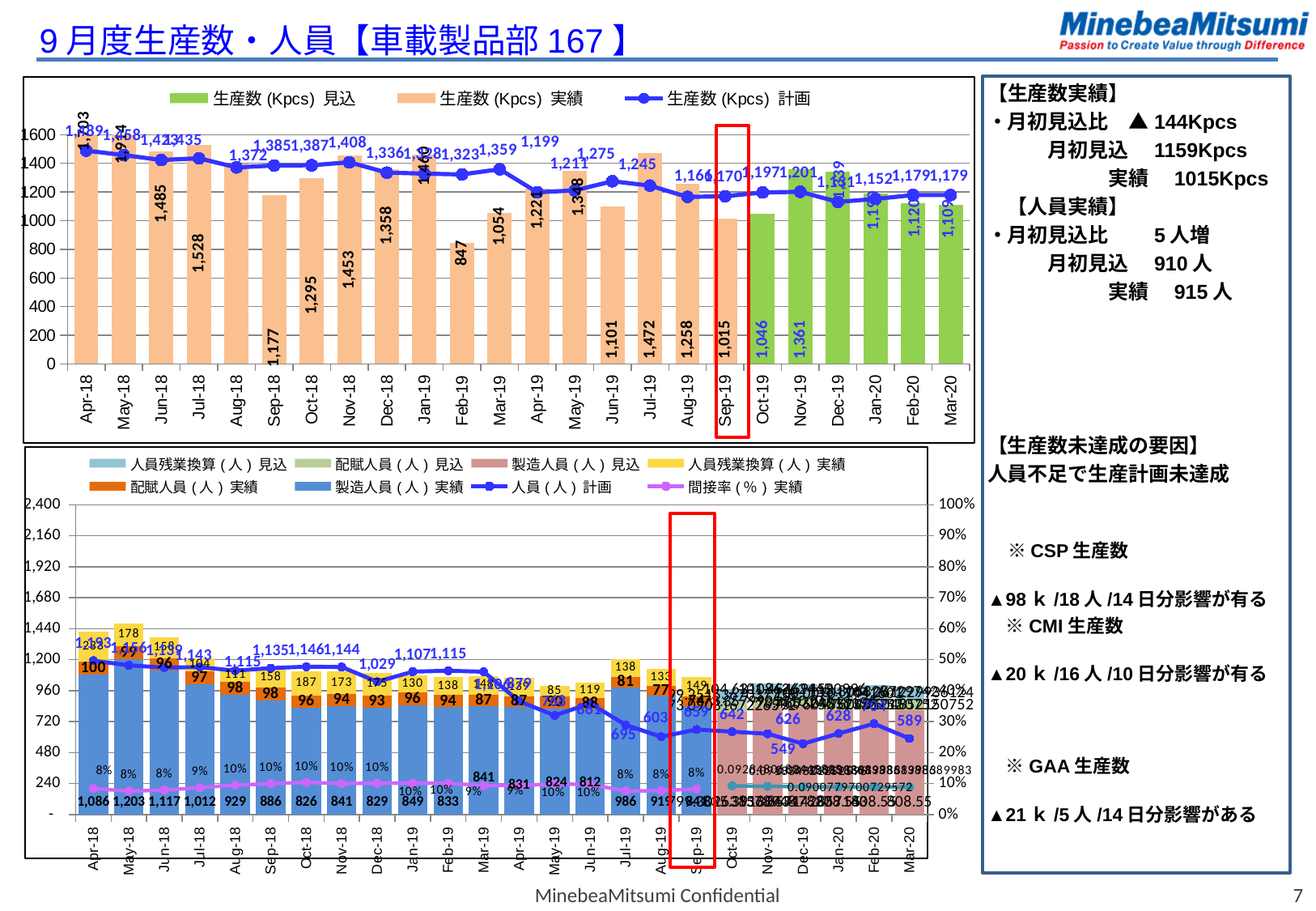

9月度生産数・人員【車載製品部167】

### Chart

| Category | 生産数(Kpcs) 見込 | 生産数(Kpcs) 実績 | 生産数(Kpcs) 計画 |
|---|---|---|---|
| 43191 | None | 1702.6109999999999 | 1488.987 |
| 43221 | None | 1914.345 | 1458.047 |
| 43252 | None | 1485.492 | 1423.3319999999999 |
| 43282 | None | 1528.004 | 1435.3819999999998 |
| 43313 | None | 1397.5919999999999 | 1371.762 |
| 43344 | None | 1177.0739999999998 | 1385.067 |
| 43374 | None | 1294.712 | 1386.786 |
| 43405 | None | 1452.667 | 1407.726 |
| 43435 | None | 1358.1689999999999 | 1335.526 |
| 43466 | None | 1459.509 | 1328.33 |
| 43497 | None | 846.781 | 1322.618 |
| 43525 | None | 1053.616 | 1358.931 |
| 43556 | None | 1220.993 | 1198.581 |
| 43586 | None | 1347.71 | 1211.1209999999999 |
| 43617 | None | 1101.29 | 1275.336 |
| 43647 | None | 1471.989 | 1244.518 |
| 43678 | None | 1258.233 | 1166.006 |
| 43709 | None | 1015.201 | 1170.348 |
| 43739 | 1045.791 | None | 1197.076 |
| 43770 | 1360.526 | None | 1201.4660000000001 |
| 43800 | 1339.356 | None | 1131.118 |
| 43831 | 1190.048 | None | 1151.6729999999998 |
| 43862 | 1120.3419999999999 | None | 1178.723 |
| 43891 | 1109.056 | None | 1178.865 |
【生産数実績】
・月初見込比　▲144Kpcs
　　　月初見込　1159Kpcs
　　　　　　実績　1015Kpcs
　【人員実績】
・月初見込比　　5人増
　　　月初見込　910人
　　　　　　実績　915人

【生産数未達成の要因】
人員不足で生産計画未達成
　※CSP生産数
▲98ｋ/18人/14日分影響が有る
　※CMI生産数
▲20ｋ/16人/10日分影響が有る
　※GAA生産数
▲21ｋ/5人/14日分影響がある
　※CAD生産数
▲28ｋ/6人/13日分影響がある
【未達成に対するアクション】
　※人事課に対して生産必要人員を要求する
　　　　　　　　　　　　　　　　　　　　　　　　　　　　　　　　　　10月必要人員：872人　　　　　　　　　　　　　　　　11月必要人員：909人

### Chart

| Category | 製造人員(人) 実績 | 配賦人員(人) 実績 | 人員残業換算(人) 実績 | 製造人員(人) 見込 | 配賦人員(人) 見込 | 人員残業換算(人) 見込 | 人員(人) 計画 | 間接率(％) 実績 | 間接率(％) 見込 |
|---|---|---|---|---|---|---|---|---|---|
| 43191 | 1086.0 | 99.9 | 232.65 | None | None | None | 1192.6981148505179 | 0.0842398178598533 | None |
| 43221 | 1203.0 | 99.0 | 178.05397727272728 | None | None | None | 1156.34505703342 | 0.07603686635944702 | None |
| 43252 | 1117.0 | 95.91000000000003 | 157.71874999999997 | None | None | None | 1138.80090256251 | 0.07907429240421798 | None |
| 43282 | 1012.0 | 96.60274277142233 | 103.62233167994545 | None | None | None | 1142.56935528757 | 0.08713918795647485 | None |
| 43313 | 928.6800000000005 | 97.72184212087406 | 111.44494108219186 | None | None | None | 1115.2742987715098 | 0.09520817102096149 | None |
| 43344 | 886.0 | 98.16045666790836 | 158.23094718667187 | None | None | None | 1135.13692945095 | 0.09974029743102275 | None |
| 43374 | 825.8399999999995 | 96.21078934641328 | 186.99444544966403 | None | None | None | 1145.5040888868598 | 0.1043443489860374 | None |
| 43405 | 840.64 | 93.69108875706769 | 172.5511706876559 | None | None | None | 1143.6464035788779 | 0.10027611184564576 | None |
| 43435 | 829.1099999999998 | 93.41112202491843 | 174.91850787144278 | None | None | None | 1028.9589203042951 | 0.1012563504452696 | None |
| 43466 | 849.3999999999994 | 95.96112202491838 | 130.39742328538347 | None | None | None | 1107.22262768181 | 0.10150737087577086 | None |
| 43497 | 833.0900000000001 | 93.77584635585885 | 138.0413075149922 | None | None | None | 1114.5367633569401 | 0.10117520968601439 | None |
| 43525 | 840.8800000000001 | 87.01850785794109 | 147.60242906255004 | None | None | None | 1106.28932558605 | 0.09378020022774236 | None |
| 43556 | 831.4600000000003 | 87.01850785794109 | 138.98615323773564 | None | None | None | 878.5081688775325 | 0.09474201858123409 | None |
| 43586 | 823.8399999999995 | 90.04842032586713 | 85.15811756416454 | None | None | None | 767.6316066870045 | 0.09853327640781166 | None |
| 43617 | 812.4100000000004 | 87.98525408602092 | 118.9323579065584 | None | None | None | 861.443551577875 | 0.09771847828688707 | None |
| 43647 | 985.5299999999994 | 81.43154164912941 | 137.9938776885038 | None | None | None | 695.0247609154004 | 0.07632097172243543 | None |
| 43678 | 919.2099999999998 | 77.11578598083952 | 132.6240777107358 | None | None | None | 603.131986793253 | 0.0774001707733805 | None |
| 43709 | 841.0174999999995 | 74.48005884881584 | 148.7375 | None | None | None | 658.6134294468935 | 0.08301496739714492 | None |
| 43739 | None | None | None | 799.3026315789475 | 73.0903167226592 | 99.25153670377375 | 641.8631270696213 | None | 0.09284806824458254 |
| 43770 | None | None | None | 835.3913043478271 | 73.35799013101071 | 104.63108626244453 | 626.0195541438293 | None | 0.09133432125259597 |
| 43800 | None | None | None | 836.8571428571429 | 73.46532481819895 | 101.45469453099552 | 549.222622122402 | None | 0.09007797007295724 |
| 43831 | None | None | None | 808.55 | 75.76048521507519 | 100.00701744160126 | 627.6751789534585 | None | 0.08933513886899828 |
| 43862 | None | None | None | 808.55 | 75.76048521507519 | 118.80632872974167 | 704.1284980358319 | None | 0.08933513886899828 |
| 43891 | None | None | None | 808.55 | 75.76048521507519 | 104.26122993612442 | 589.4834048829844 | None | 0.08933513886899828 |
MinebeaMitsumi Confidential
7